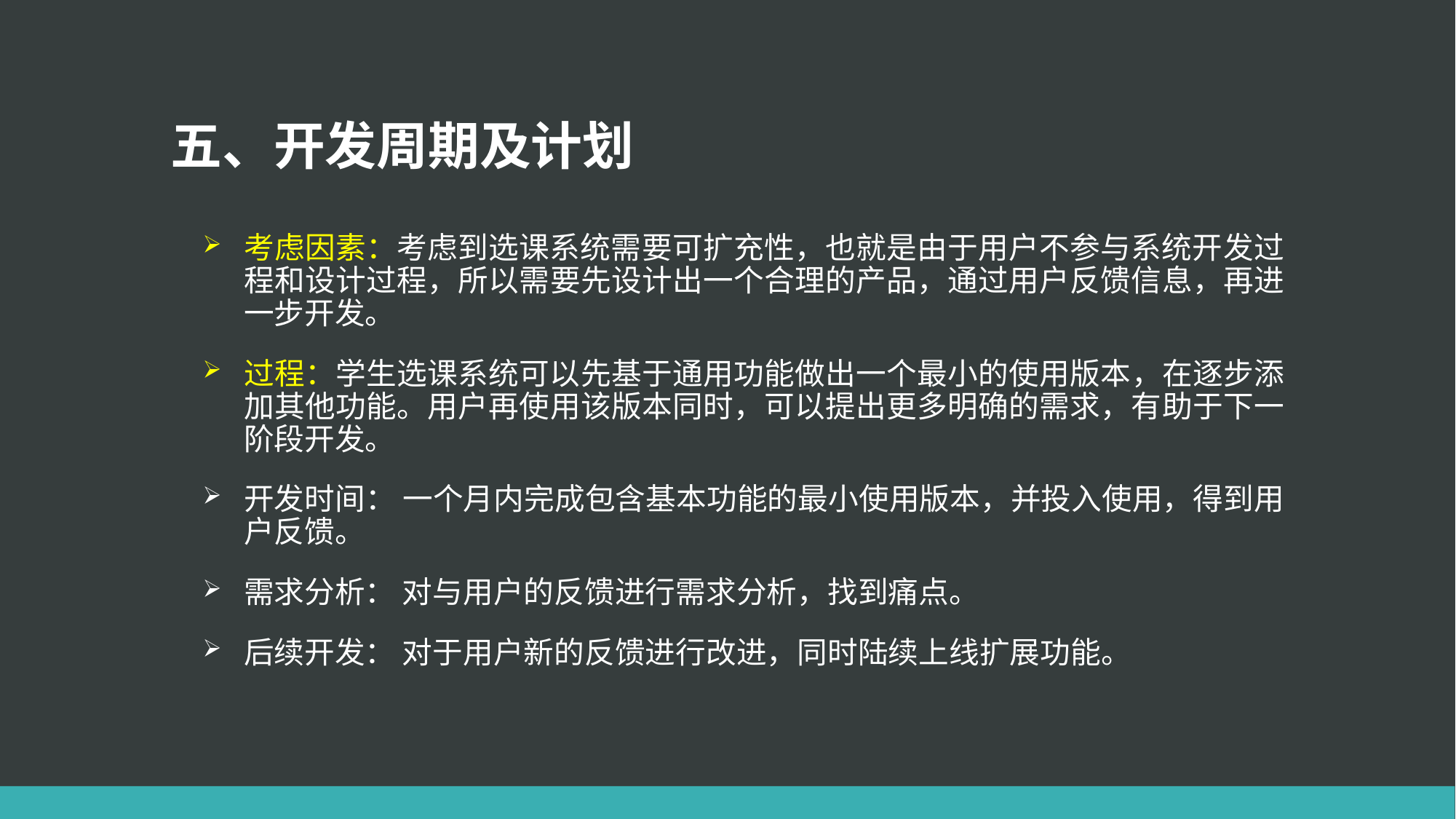

# 五、开发周期及计划
考虑因素：考虑到选课系统需要可扩充性，也就是由于用户不参与系统开发过程和设计过程，所以需要先设计出一个合理的产品，通过用户反馈信息，再进一步开发。
过程：学生选课系统可以先基于通用功能做出一个最小的使用版本，在逐步添加其他功能。用户再使用该版本同时，可以提出更多明确的需求，有助于下一阶段开发。
开发时间： 一个月内完成包含基本功能的最小使用版本，并投入使用，得到用户反馈。
需求分析： 对与用户的反馈进行需求分析，找到痛点。
后续开发： 对于用户新的反馈进行改进，同时陆续上线扩展功能。